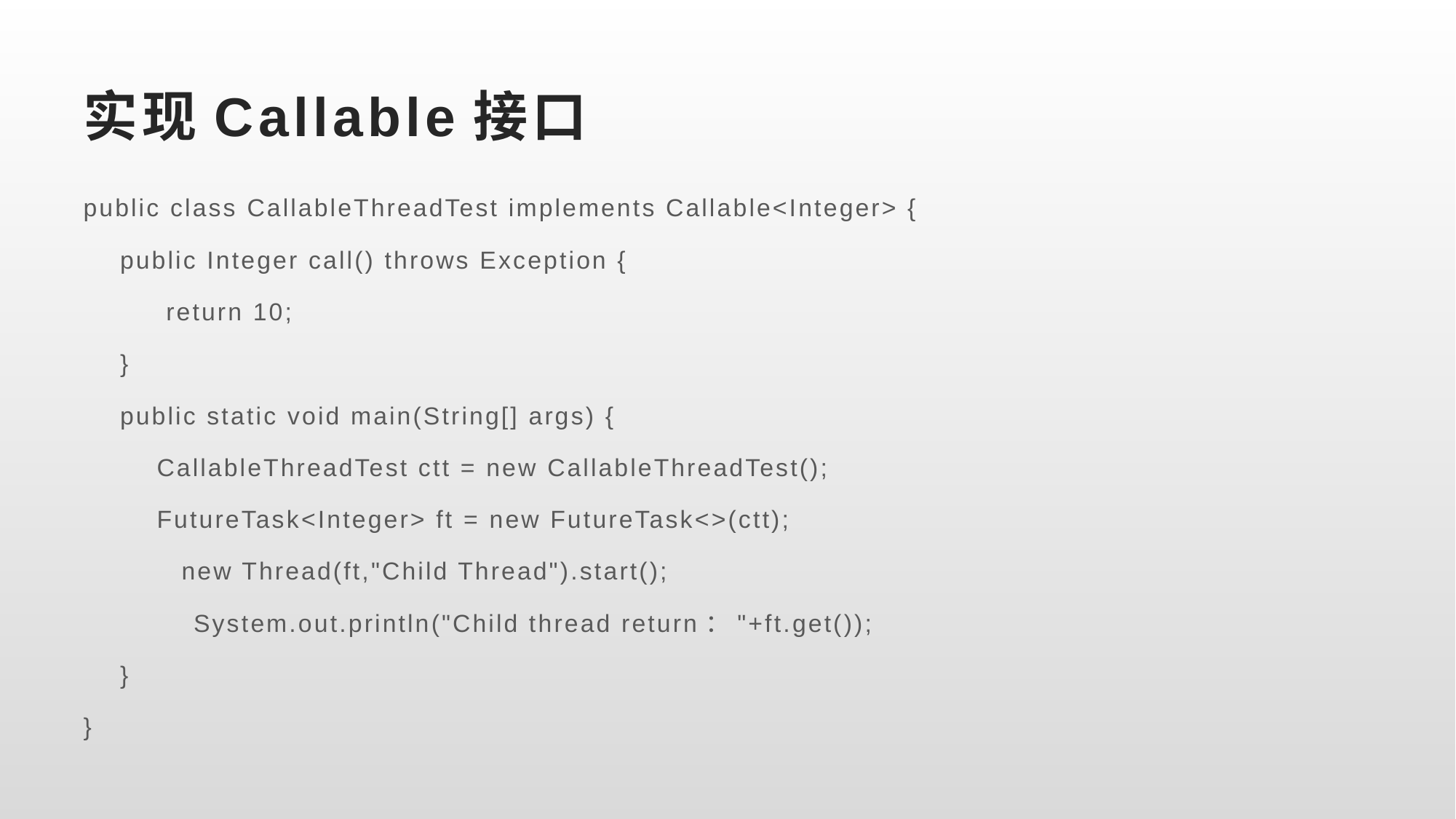

# 实现Callable接口
public class CallableThreadTest implements Callable<Integer> {
    public Integer call() throws Exception {
         return 10;
    }
    public static void main(String[] args) {
        CallableThreadTest ctt = new CallableThreadTest();
        FutureTask<Integer> ft = new FutureTask<>(ctt);
	new Thread(ft,"Child Thread").start();
            System.out.println("Child thread return："+ft.get());
    }
}